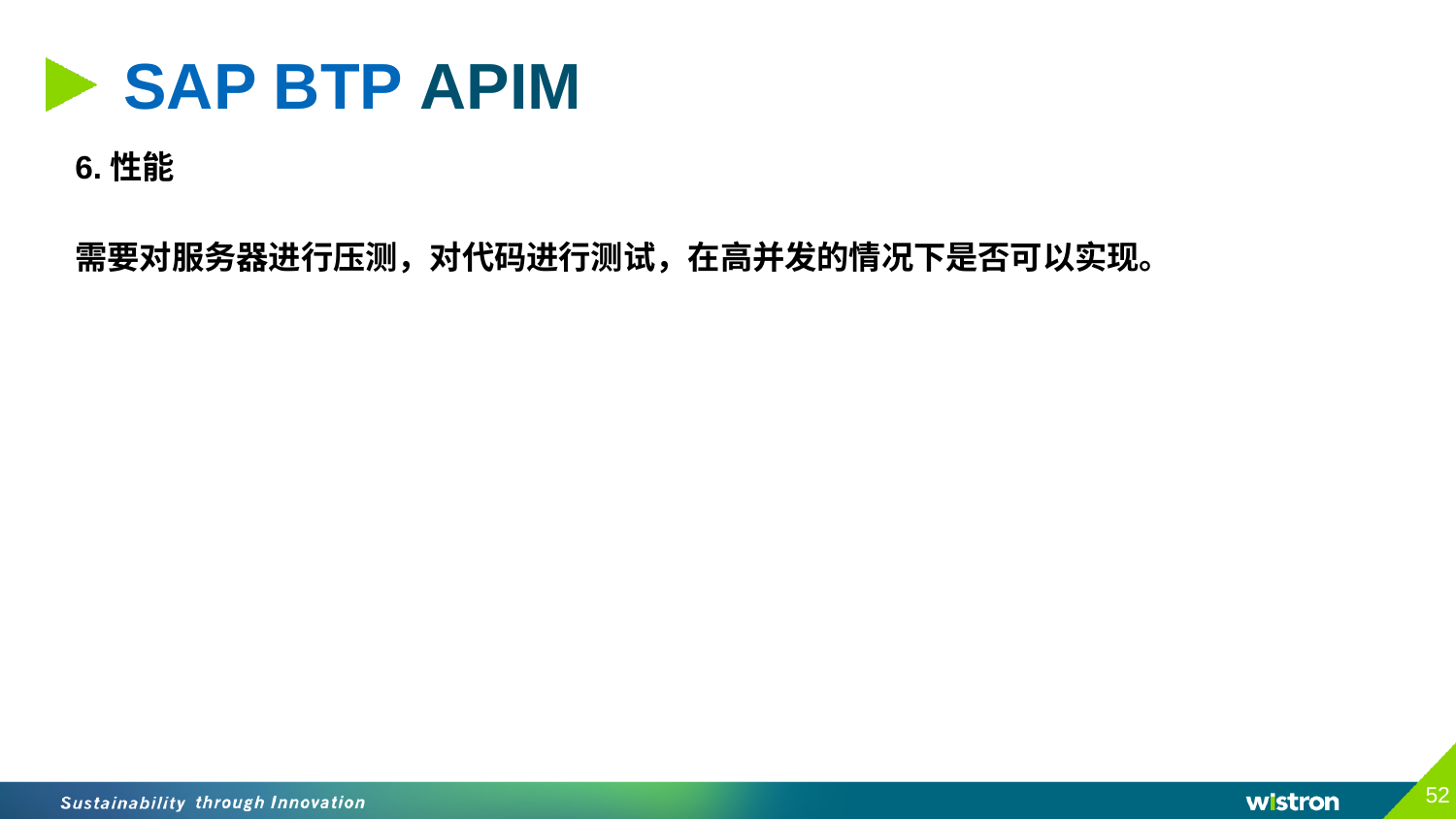

# SAP BTP APIM
6.性能

需要对服务器进行压测，对代码进行测试，在高并发的情况下是否可以实现。
52